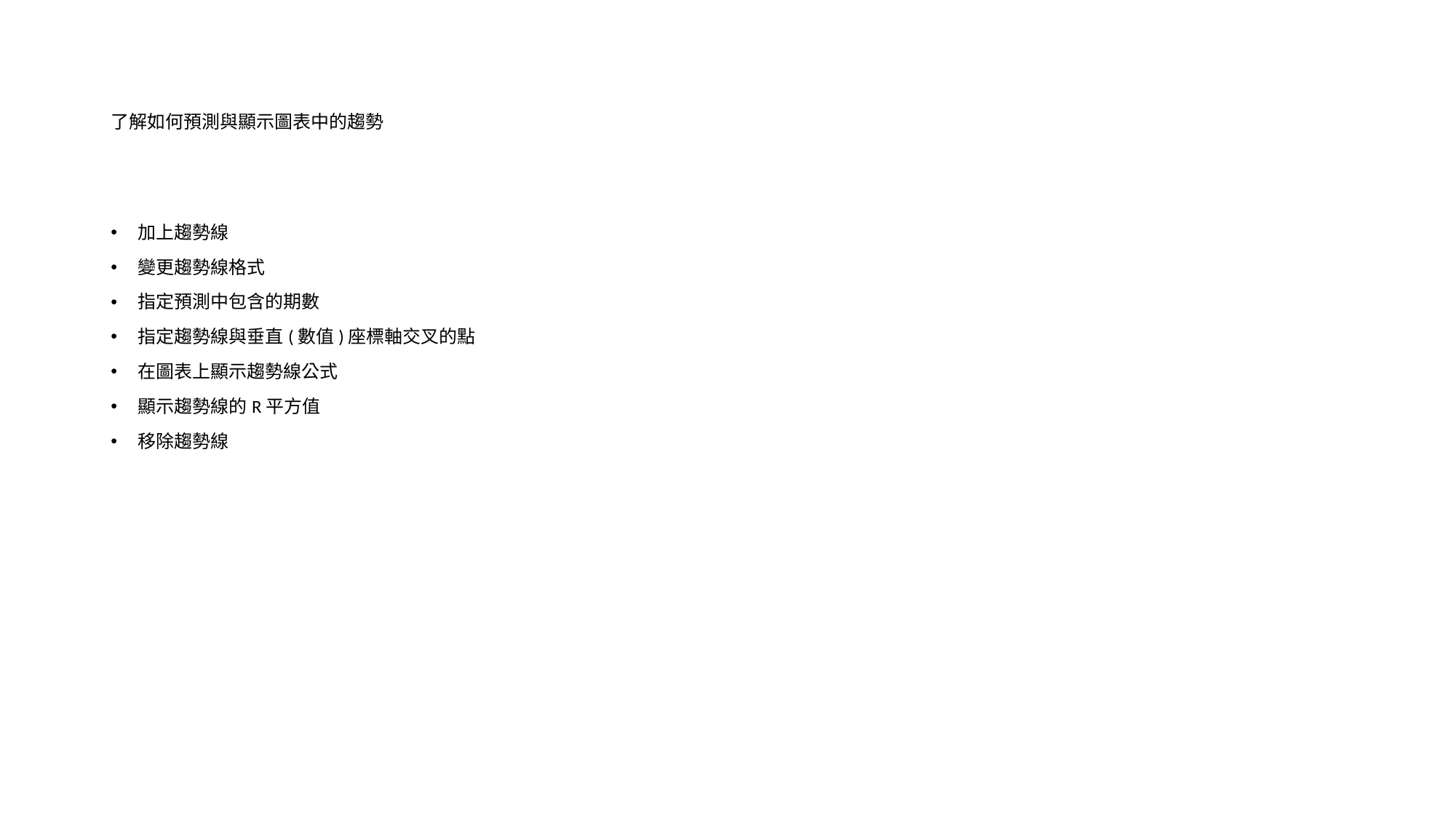

# 了解如何預測與顯示圖表中的趨勢
加上趨勢線
變更趨勢線格式
指定預測中包含的期數
指定趨勢線與垂直(數值)座標軸交叉的點
在圖表上顯示趨勢線公式
顯示趨勢線的R平方值
移除趨勢線